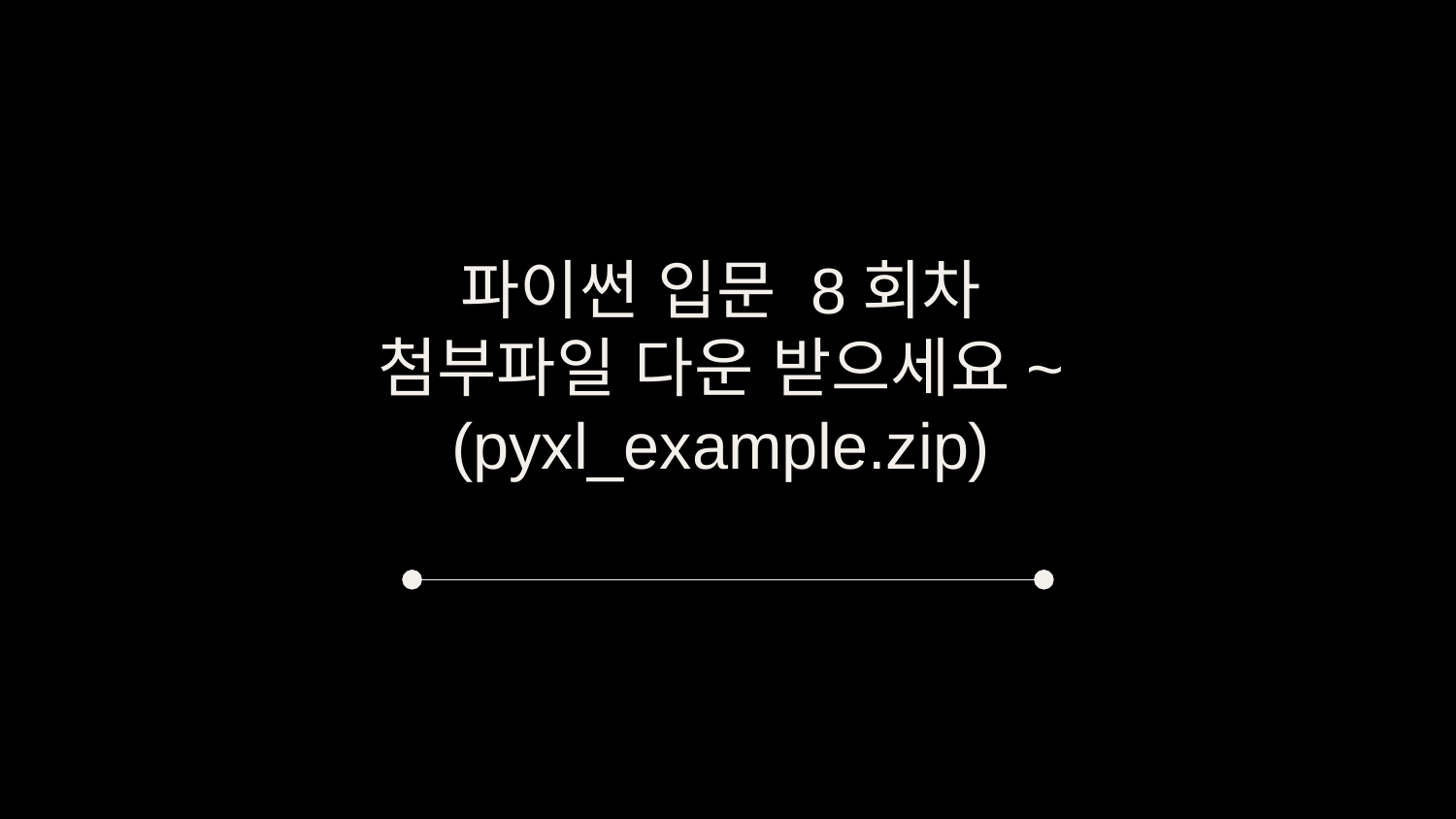

# 파이썬 입문 8회차 첨부파일 다운 받으세요~ (pyxl_example.zip)